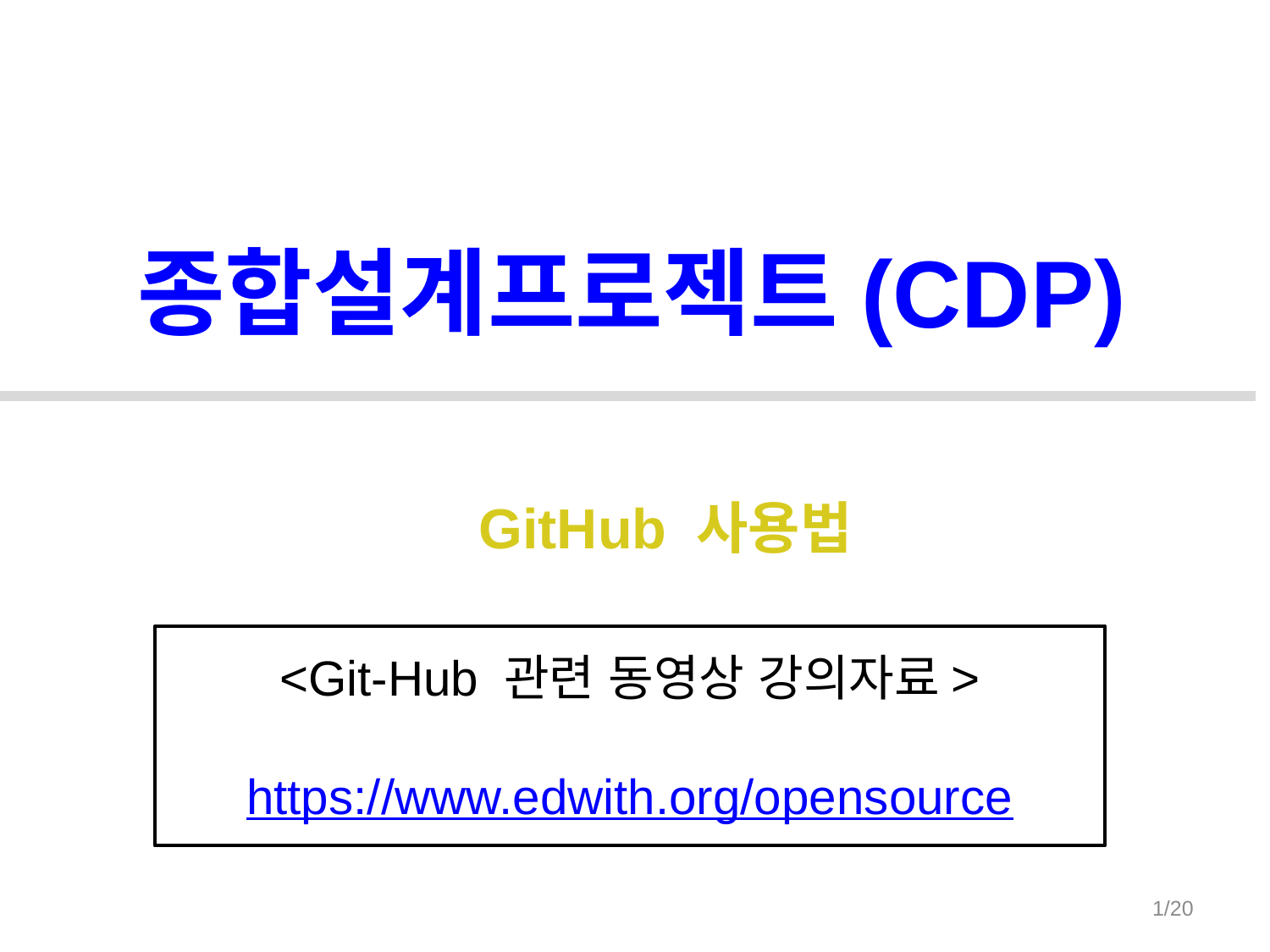

종합설계프로젝트(CDP)
GitHub 사용법
<Git-Hub 관련 동영상 강의자료>

https://www.edwith.org/opensource
1/20